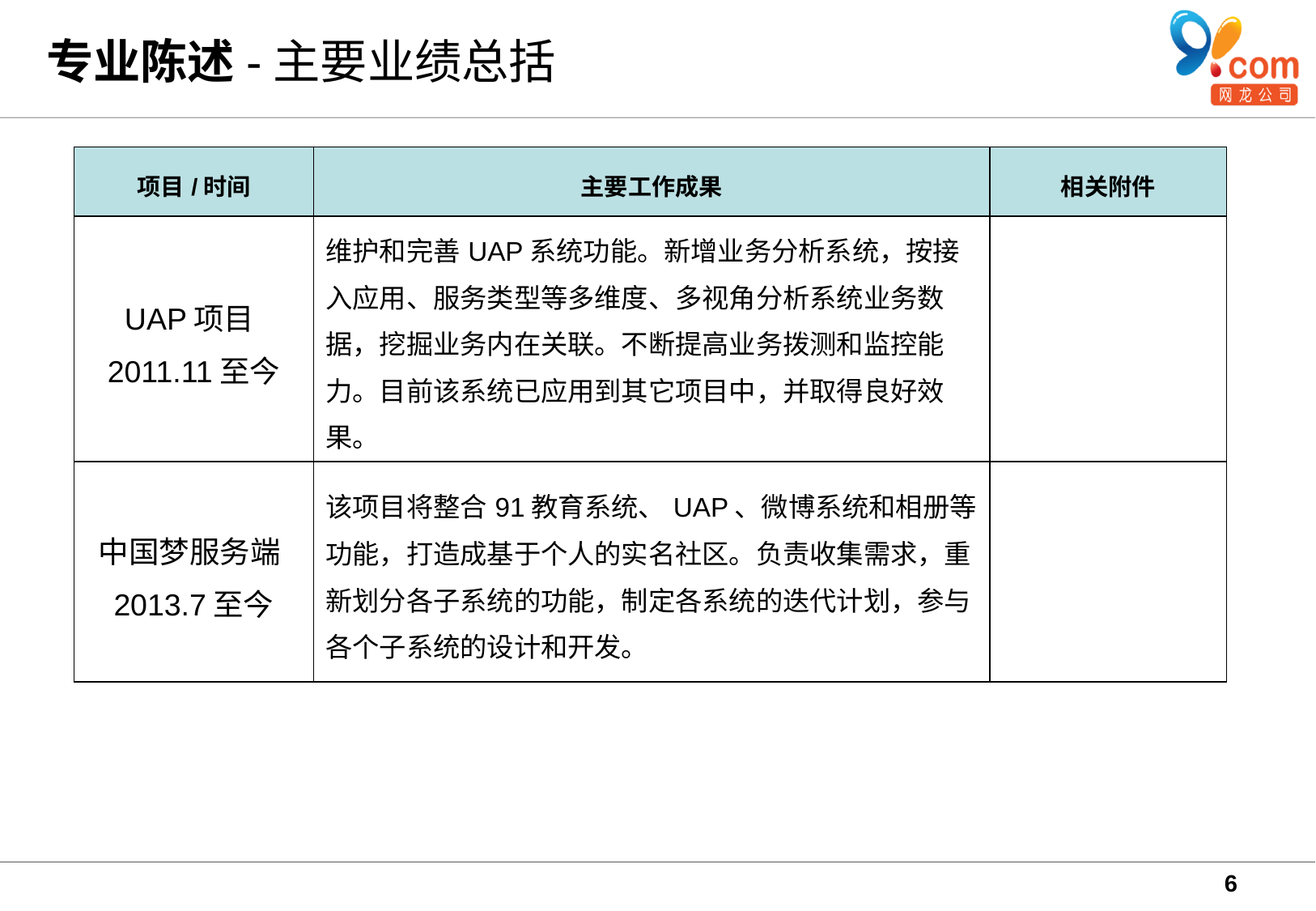

# 专业陈述-主要业绩总括
| 项目/时间 | 主要工作成果 | 相关附件 |
| --- | --- | --- |
| UAP项目2011.11至今 | 维护和完善UAP系统功能。新增业务分析系统，按接入应用、服务类型等多维度、多视角分析系统业务数据，挖掘业务内在关联。不断提高业务拨测和监控能力。目前该系统已应用到其它项目中，并取得良好效果。 |  |
| 中国梦服务端2013.7至今 | 该项目将整合91教育系统、UAP、微博系统和相册等功能，打造成基于个人的实名社区。负责收集需求，重新划分各子系统的功能，制定各系统的迭代计划，参与各个子系统的设计和开发。 |  |
6